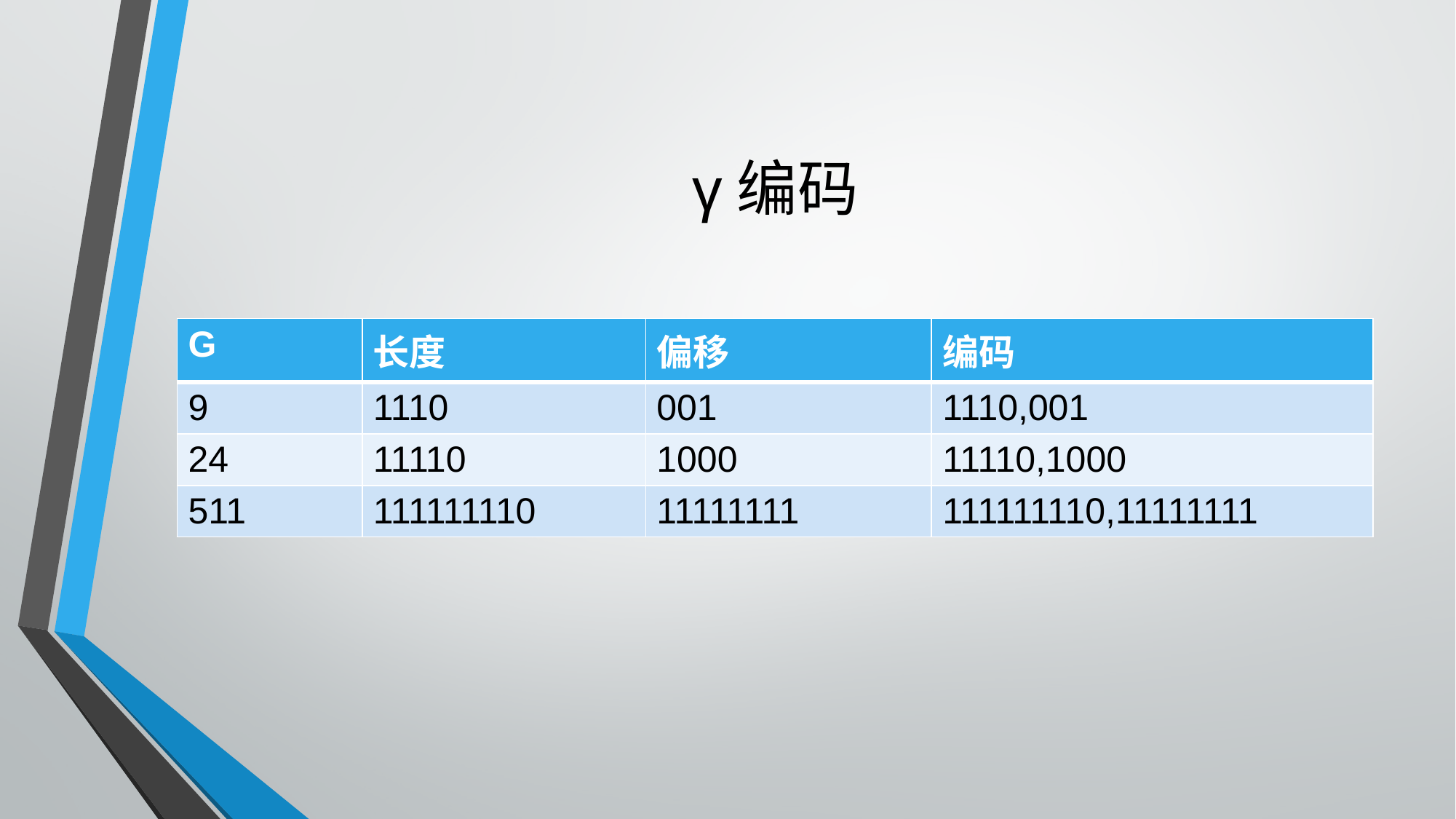

# γ编码
| G | 长度 | 偏移 | 编码 |
| --- | --- | --- | --- |
| 9 | 1110 | 001 | 1110,001 |
| 24 | 11110 | 1000 | 11110,1000 |
| 511 | 111111110 | 11111111 | 111111110,11111111 |